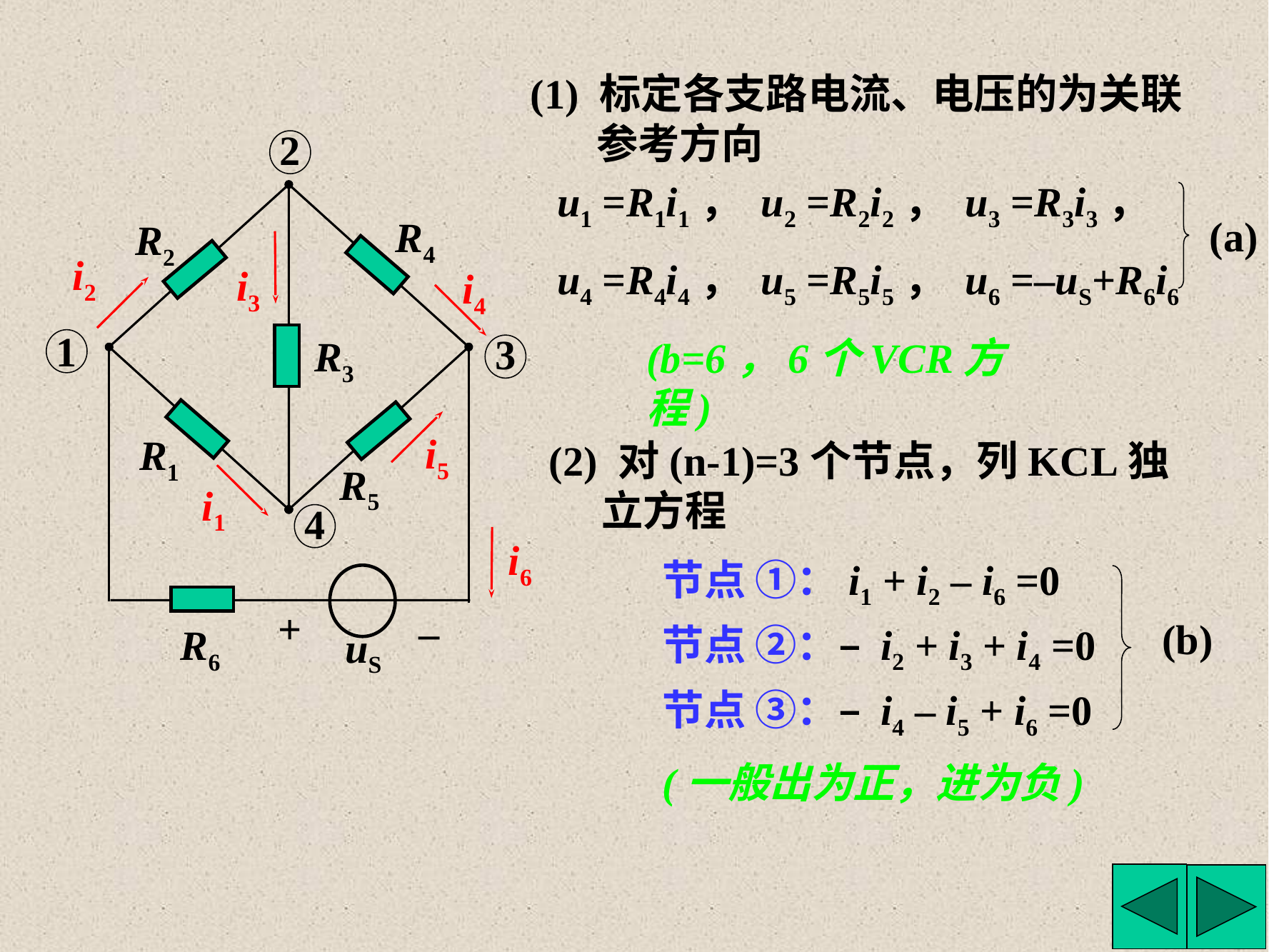

(1) 标定各支路电流、电压的为关联参考方向
2

R4
R2

1

3

R3

R1
R5
4

+

–
R6
uS
u1 =R1i1， u2 =R2i2， u3 =R3i3，
u4 =R4i4， u5 =R5i5， u6 =–uS+R6i6

(a)

i2
i3

i1
i4

i5
i6

(b=6，6个VCR方程)
(2) 对(n-1)=3个节点，列KCL独立方程
节点 ①：i1 + i2 – i6 =0
节点 ②：– i2 + i3 + i4 =0
节点 ③：– i4 – i5 + i6 =0

(b)
(一般出为正，进为负)